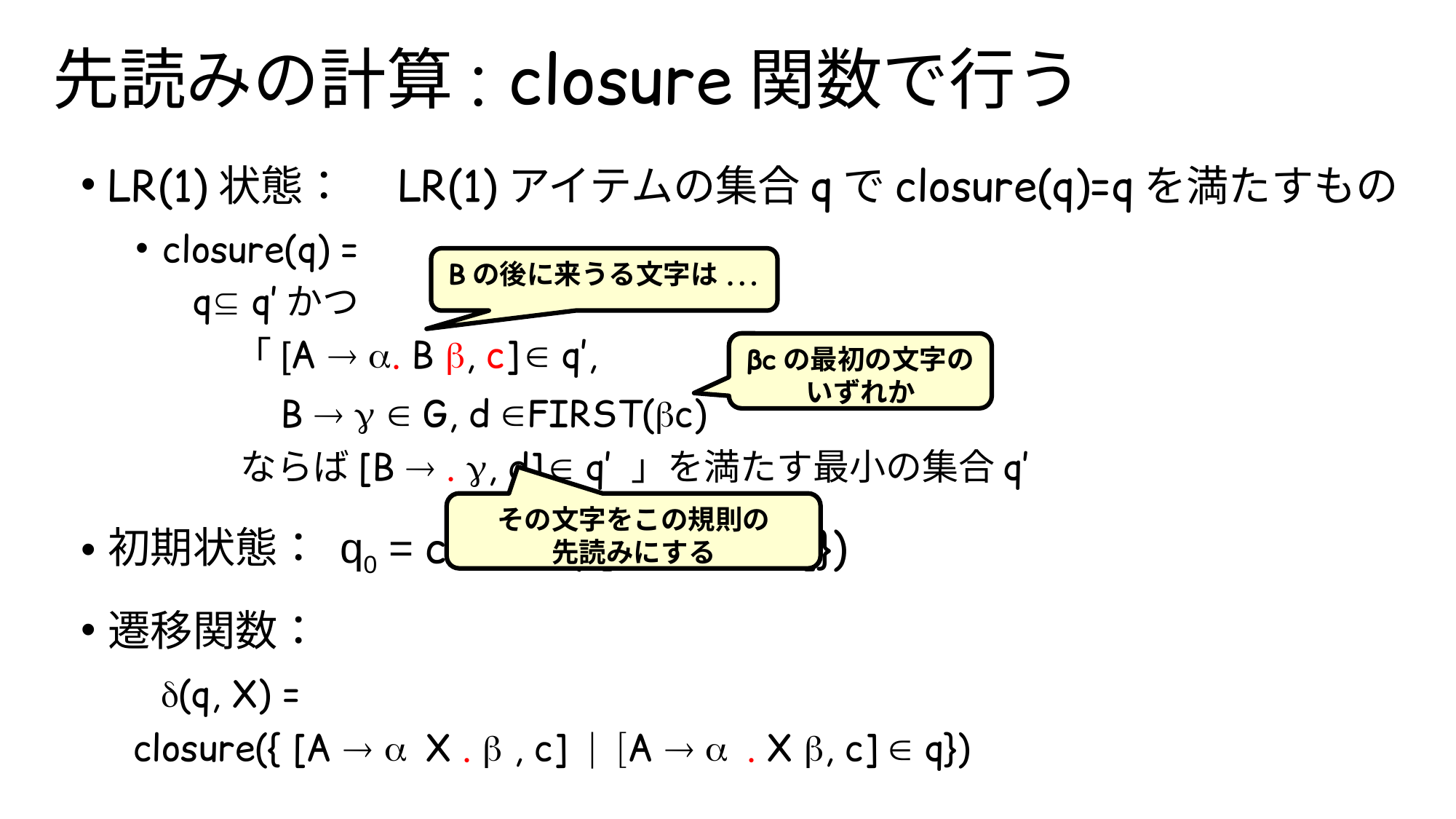

# 先読みの計算: closure関数で行う
LR(1)状態：　LR(1)アイテムの集合qでclosure(q)=qを満たすもの
closure(q) =
   q⊆ q’かつ
　　「[A → α. B β, c] ∈ q’,
　　　B → γ ∈ G, d ∈FIRST(βc)
   　ならば[B → . γ, d] ∈ q’ 」を満たす最小の集合q’
初期状態： q0 = closure({[S → . α, ?]})
遷移関数：
　δ(q, X) =　
  closure({ [A → α X . β , c] | [A → α . X β, c] ∈ q})
Bの後に来うる文字は...
βcの最初の文字のいずれか
その文字をこの規則の
先読みにする